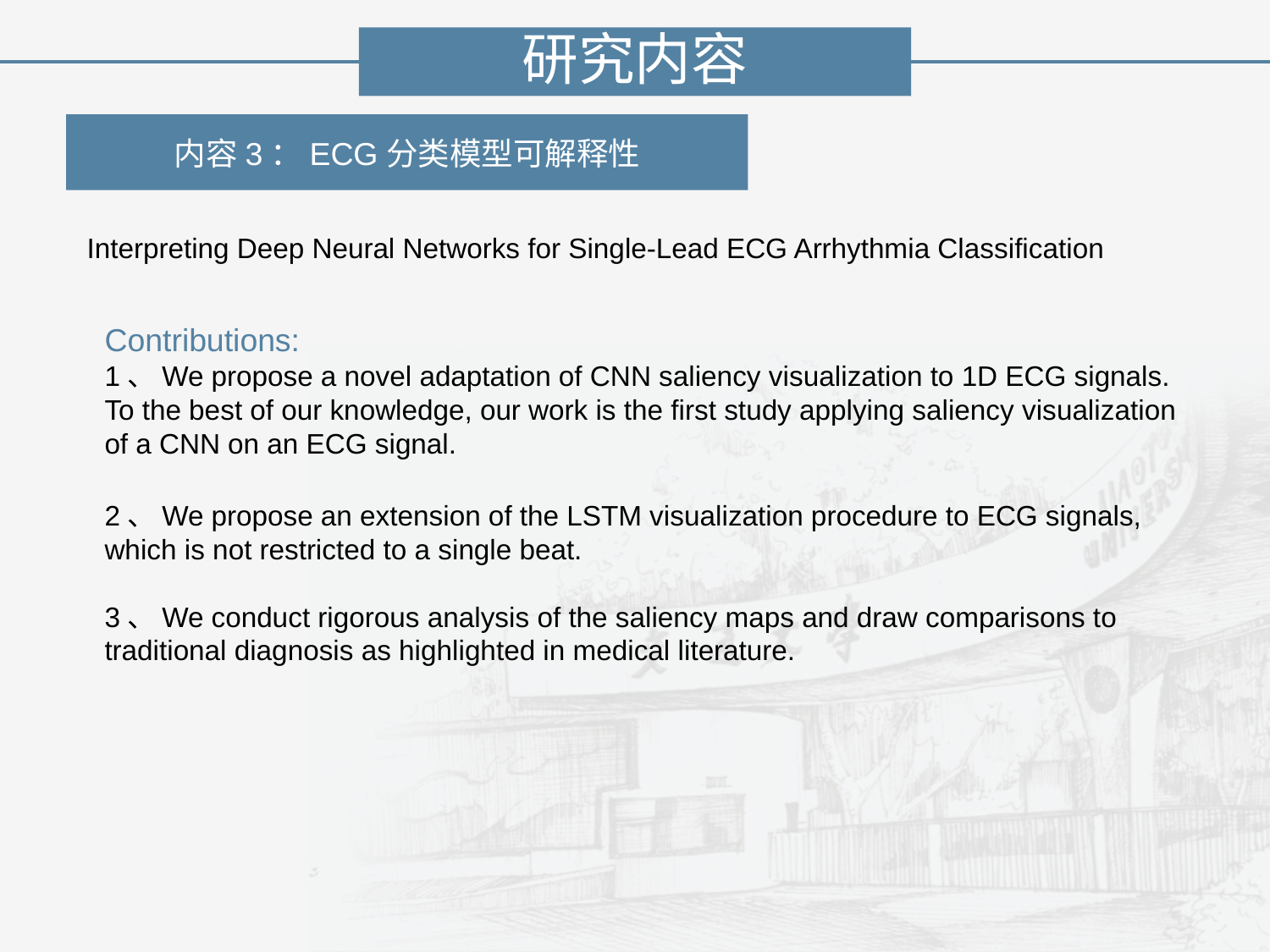

研究内容

内容3：ECG分类模型可解释性

Interpreting Deep Neural Networks for Single-Lead ECG Arrhythmia Classification

Contributions:
1、We propose a novel adaptation of CNN saliency visualization to 1D ECG signals.   To the best of our knowledge, our work is the first study applying saliency visualization of a CNN on an ECG signal.

2、We propose an extension of the LSTM visualization procedure to ECG signals, which is not restricted to a single beat.

3、We conduct rigorous analysis of the saliency maps and draw comparisons to traditional diagnosis as highlighted in medical literature.